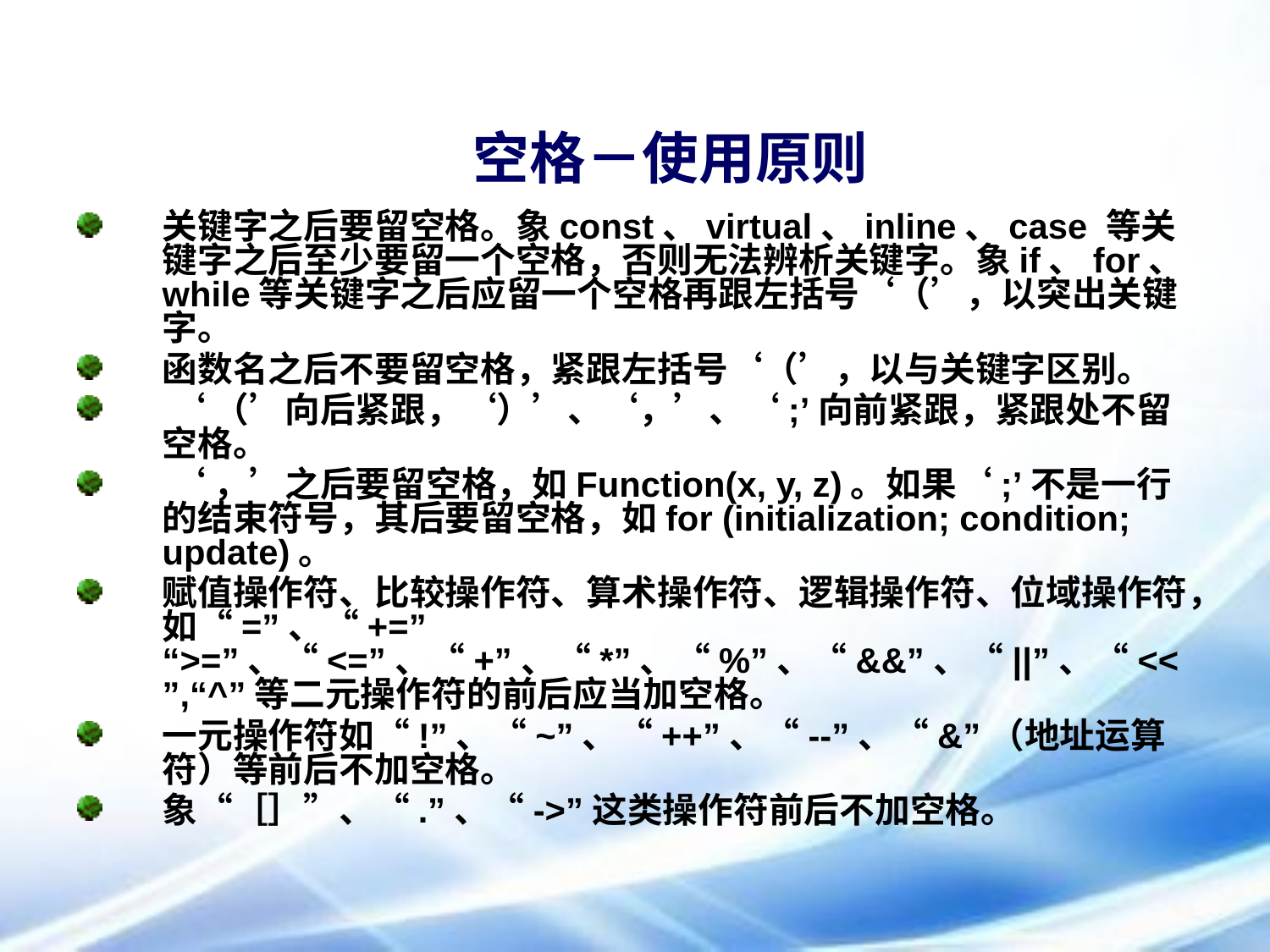

# 空格－使用原则
关键字之后要留空格。象const、virtual、inline、case 等关键字之后至少要留一个空格，否则无法辨析关键字。象if、for、while等关键字之后应留一个空格再跟左括号‘（’，以突出关键字。
函数名之后不要留空格，紧跟左括号‘（’，以与关键字区别。
 ‘（’向后紧跟，‘）’、‘，’、‘;’向前紧跟，紧跟处不留空格。
 ‘，’之后要留空格，如Function(x, y, z)。如果‘;’不是一行的结束符号，其后要留空格，如for (initialization; condition; update)。
赋值操作符、比较操作符、算术操作符、逻辑操作符、位域操作符，如“=”、“+=” “>=”、“<=”、“+”、“*”、“%”、“&&”、“||”、“<<”,“^”等二元操作符的前后应当加空格。
一元操作符如“!”、“~”、“++”、“--”、“&”（地址运算符）等前后不加空格。
象“［］”、“.”、“->”这类操作符前后不加空格。